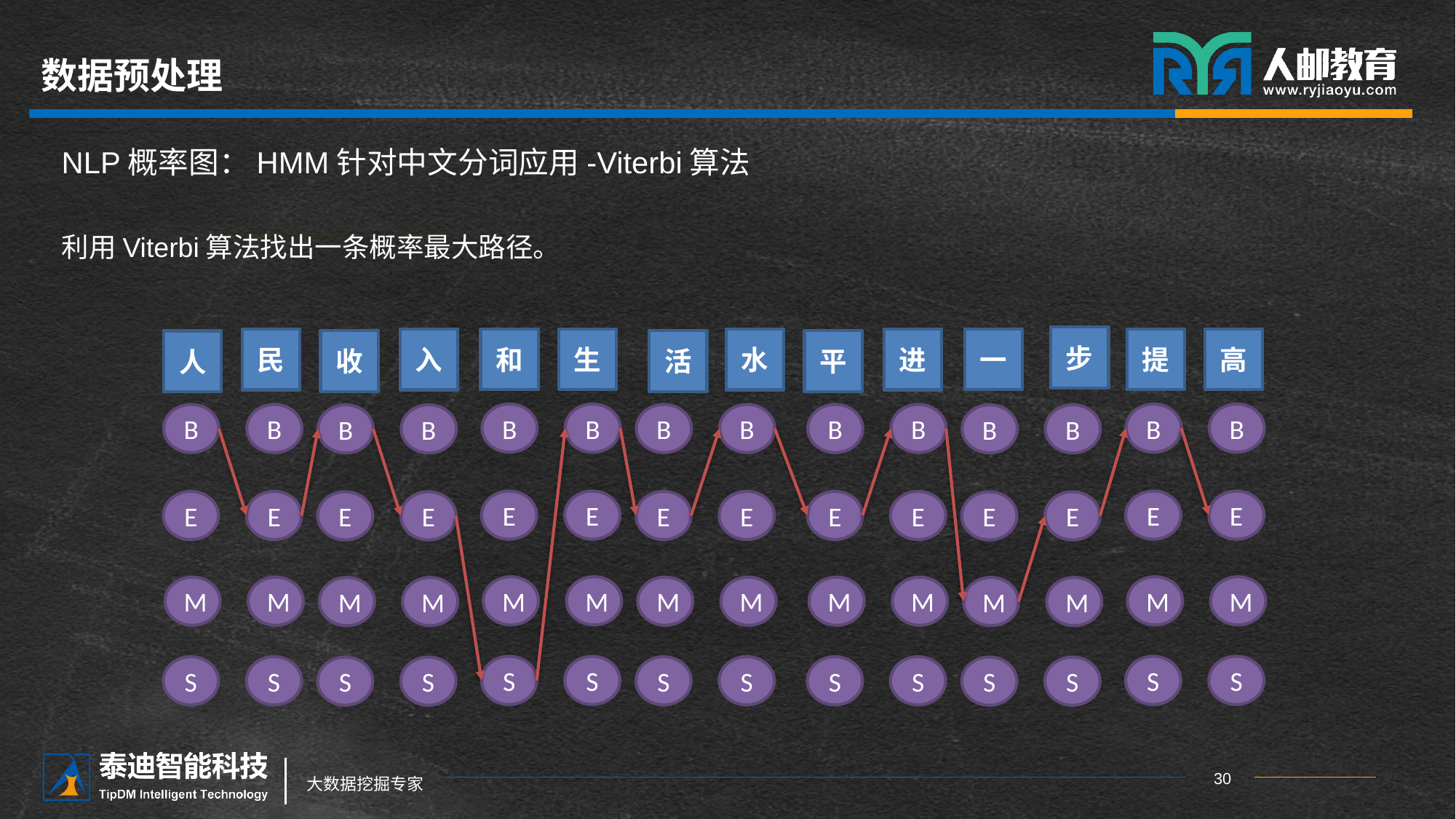

# 数据预处理
NLP概率图：HMM针对中文分词应用-Viterbi算法
利用Viterbi算法找出一条概率最大路径。
步
和
生
一
提
高
民
入
水
进
收
活
平
人
B
B
B
B
B
B
B
B
B
B
B
B
B
B
E
E
E
E
E
E
E
E
E
E
E
E
E
E
M
M
M
M
M
M
M
M
M
M
M
M
M
M
S
S
S
S
S
S
S
S
S
S
S
S
S
S